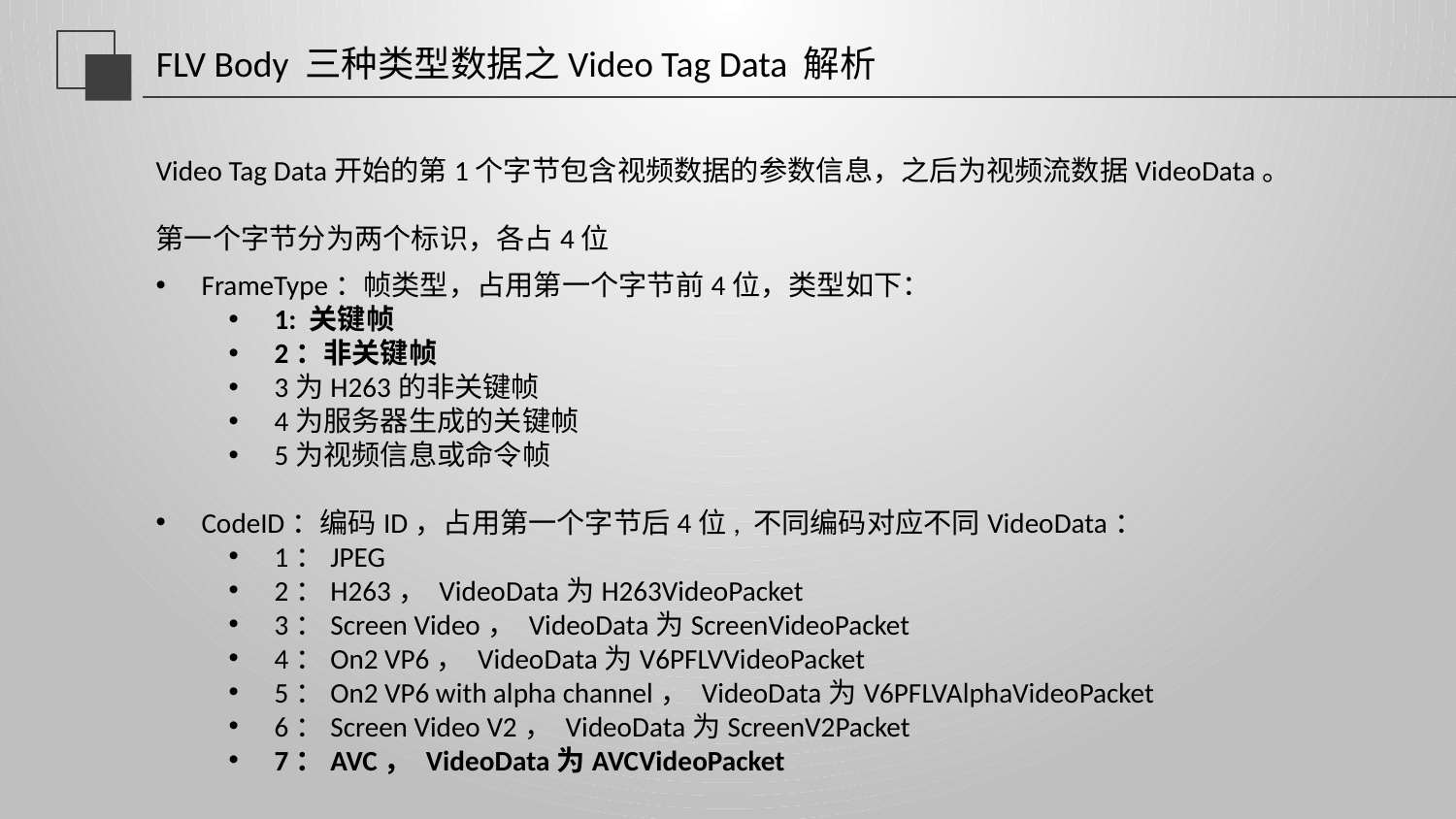

# FLV Body 三种类型数据之Video Tag Data 解析
Video Tag Data开始的第1个字节包含视频数据的参数信息，之后为视频流数据VideoData。

第一个字节分为两个标识，各占4位
FrameType：帧类型，占用第一个字节前4位，类型如下：
1: 关键帧
2：非关键帧
3为H263的非关键帧
4为服务器生成的关键帧
5为视频信息或命令帧

CodeID：编码ID，占用第一个字节后4位, 不同编码对应不同VideoData：
1：JPEG
2：H263， VideoData为H263VideoPacket
3：Screen Video， VideoData为ScreenVideoPacket
4：On2 VP6， VideoData为V6PFLVVideoPacket
5：On2 VP6 with alpha channel， VideoData为V6PFLVAlphaVideoPacket
6：Screen Video V2， VideoData为ScreenV2Packet
7：AVC， VideoData为AVCVideoPacket